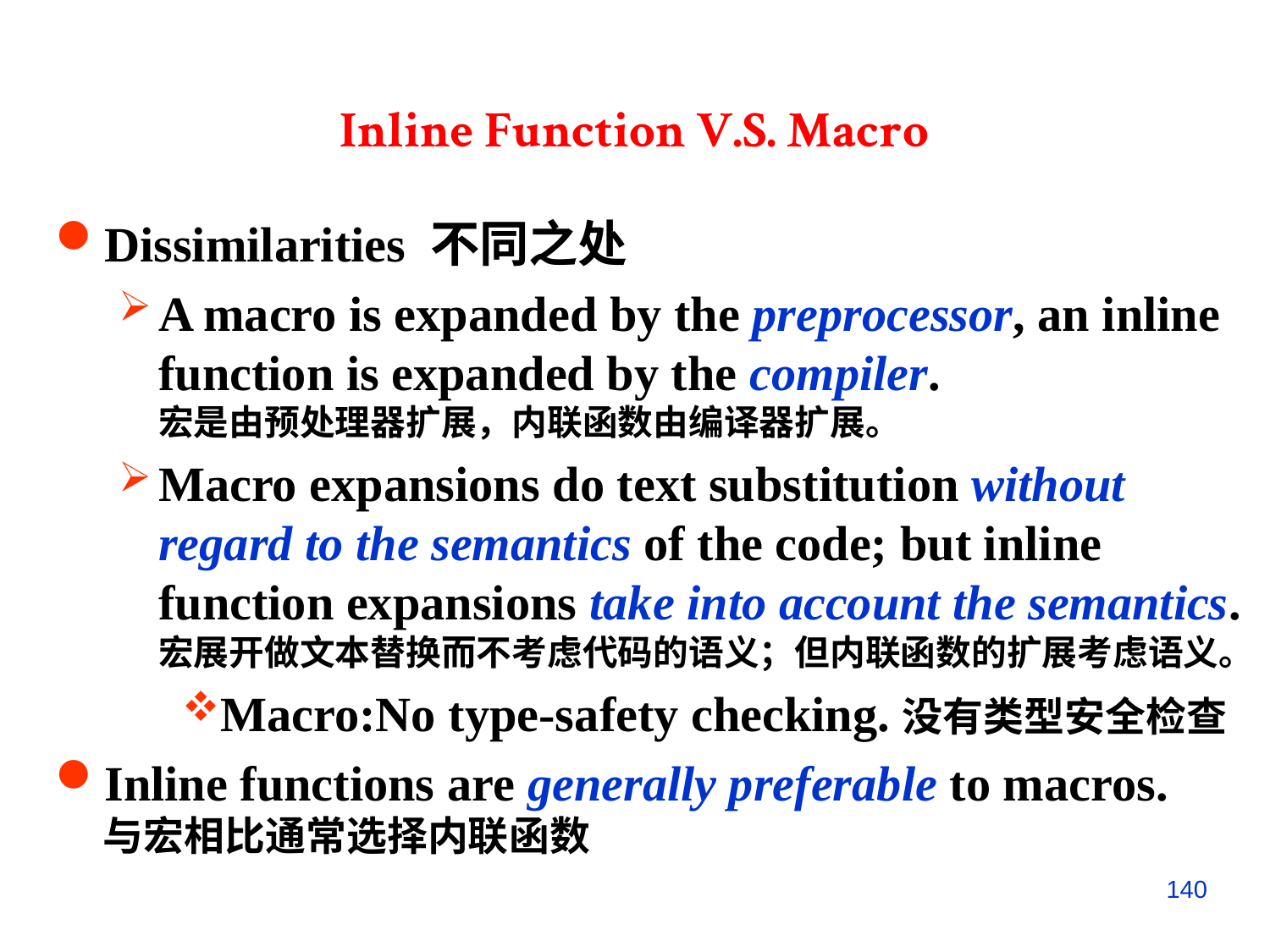

Inline Function V.S. Macro
Dissimilarities 不同之处
A macro is expanded by the preprocessor, an inline function is expanded by the compiler.
宏是由预处理器扩展，内联函数由编译器扩展。
Macro expansions do text substitution without regard to the semantics of the code; but inline function expansions take into account the semantics.
宏展开做文本替换而不考虑代码的语义；但内联函数的扩展考虑语义。
Macro:No type-safety checking.没有类型安全检查
Inline functions are generally preferable to macros.
与宏相比通常选择内联函数
140